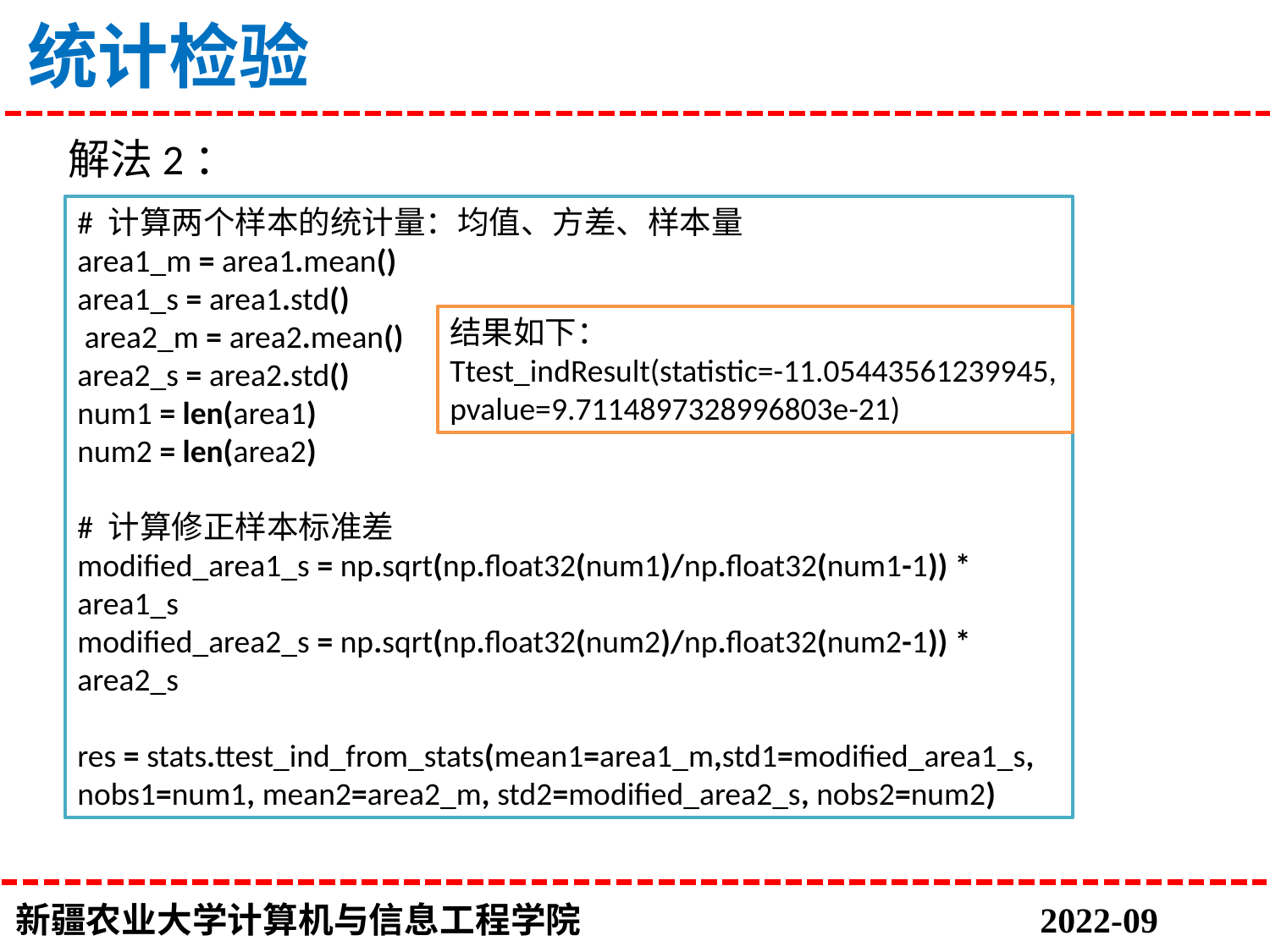

# 统计检验
解法2：
# 计算两个样本的统计量：均值、方差、样本量
area1_m = area1.mean()
area1_s = area1.std()
 area2_m = area2.mean()
area2_s = area2.std()
num1 = len(area1)
num2 = len(area2)

# 计算修正样本标准差
modified_area1_s = np.sqrt(np.float32(num1)/np.float32(num1-1)) * area1_s
modified_area2_s = np.sqrt(np.float32(num2)/np.float32(num2-1)) * area2_s

res = stats.ttest_ind_from_stats(mean1=area1_m,std1=modified_area1_s,
nobs1=num1, mean2=area2_m, std2=modified_area2_s, nobs2=num2)
结果如下：
Ttest_indResult(statistic=-11.05443561239945, pvalue=9.7114897328996803e-21)